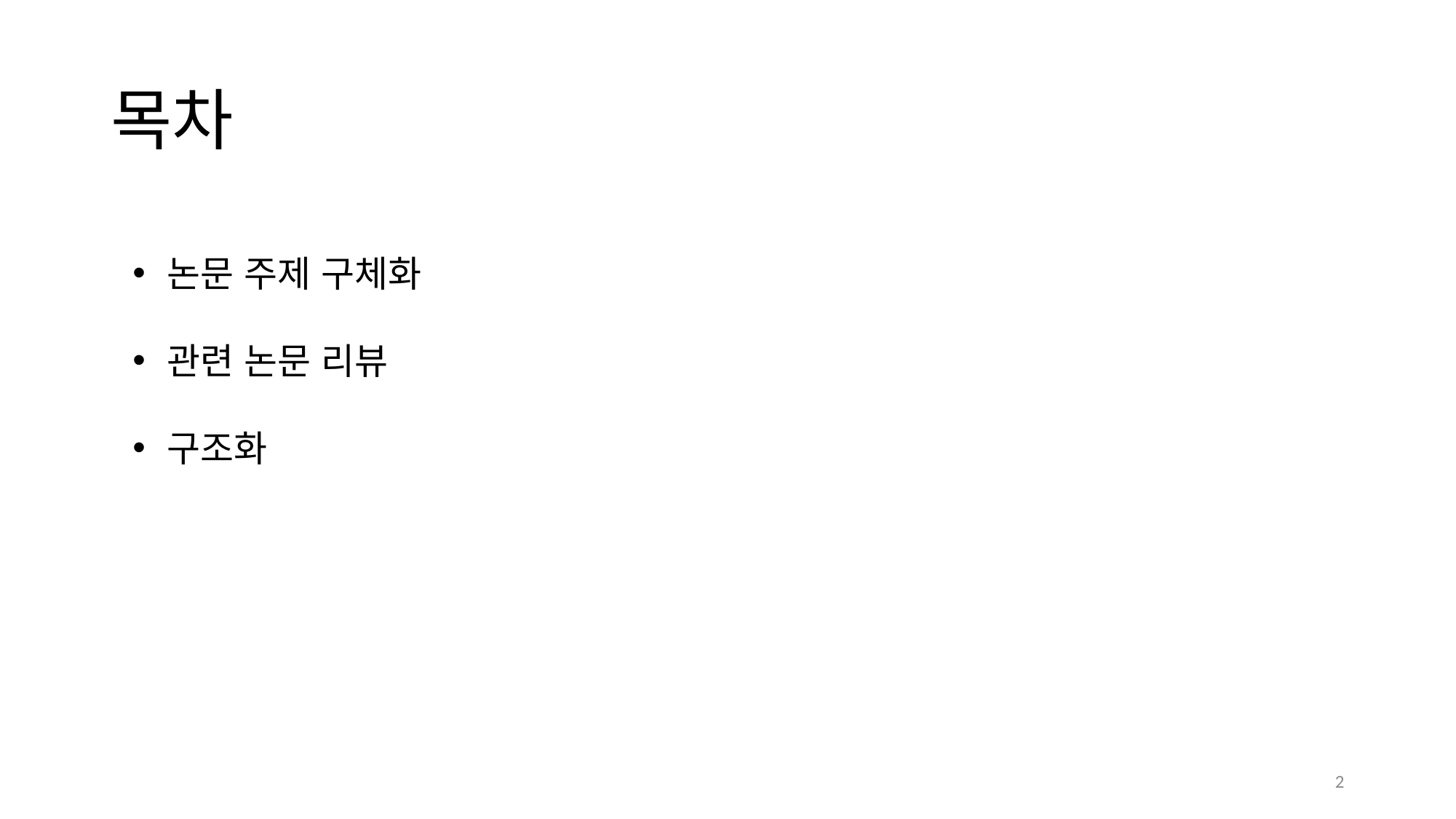

# 목차
논문 주제 구체화
관련 논문 리뷰
구조화

2